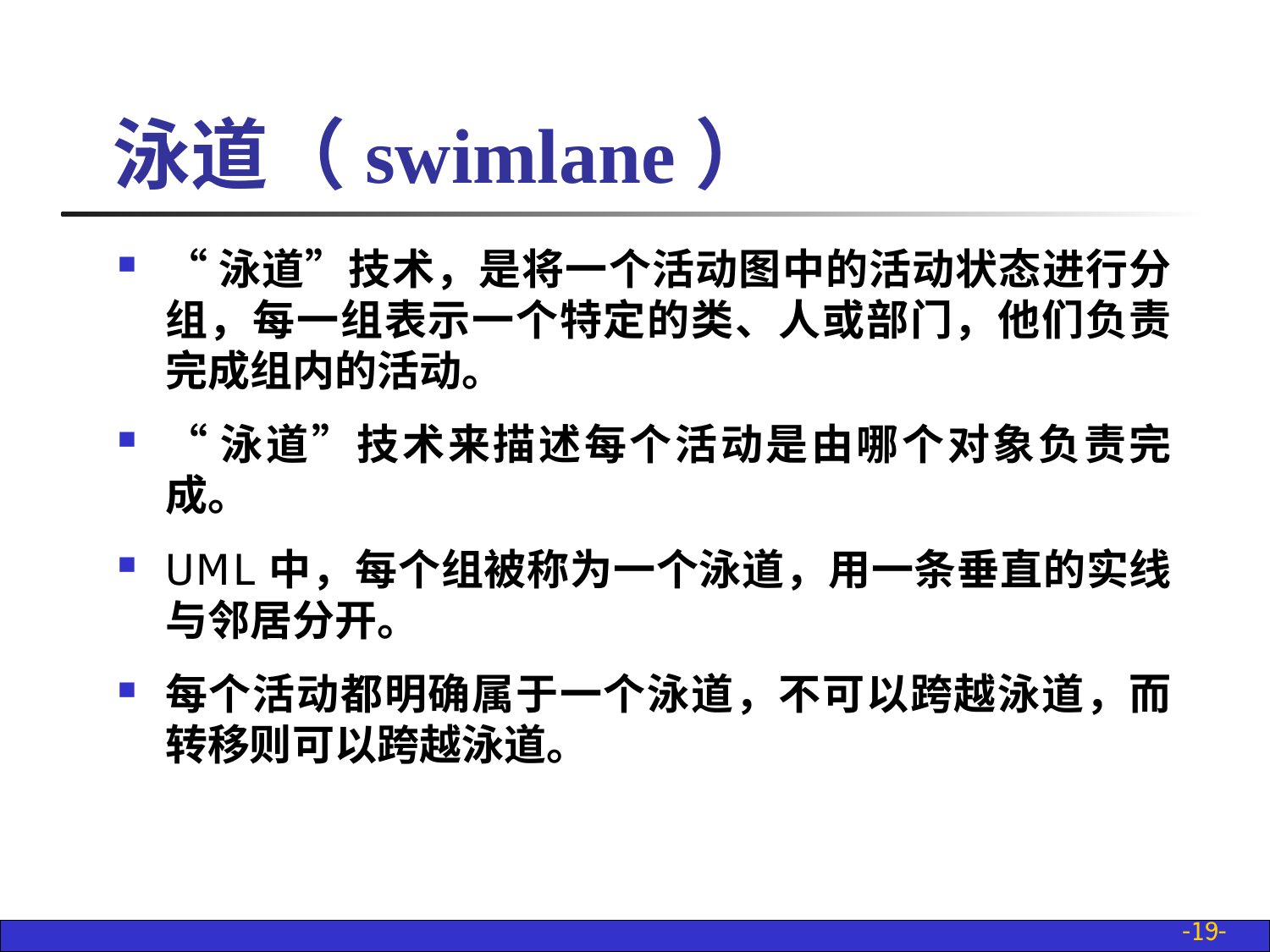

# 泳道（swimlane）
“泳道”技术，是将一个活动图中的活动状态进行分组，每一组表示一个特定的类、人或部门，他们负责完成组内的活动。
“泳道”技术来描述每个活动是由哪个对象负责完成。
UML中，每个组被称为一个泳道，用一条垂直的实线与邻居分开。
每个活动都明确属于一个泳道，不可以跨越泳道，而转移则可以跨越泳道。
-19-